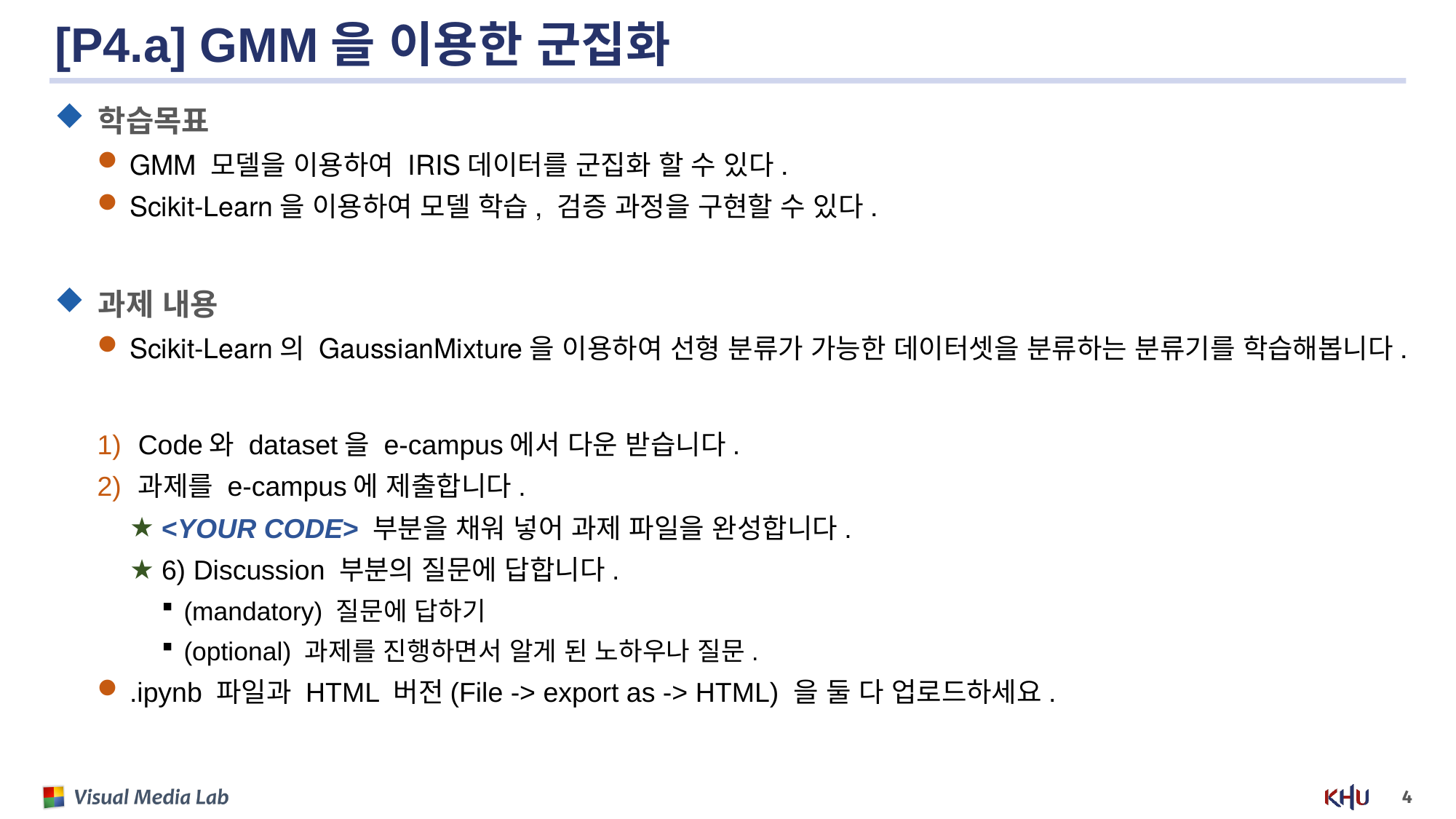

# [P4.a] GMM을 이용한 군집화
학습목표
GMM 모델을 이용하여 IRIS데이터를 군집화 할 수 있다.
Scikit-Learn을 이용하여 모델 학습, 검증 과정을 구현할 수 있다.

과제 내용
Scikit-Learn의 GaussianMixture을 이용하여 선형 분류가 가능한 데이터셋을 분류하는 분류기를 학습해봅니다.

Code와 dataset을 e-campus에서 다운 받습니다.
과제를 e-campus에 제출합니다.
<YOUR CODE> 부분을 채워 넣어 과제 파일을 완성합니다.
6) Discussion 부분의 질문에 답합니다.
(mandatory) 질문에 답하기
(optional) 과제를 진행하면서 알게 된 노하우나 질문.
.ipynb 파일과 HTML 버전(File -> export as -> HTML) 을 둘 다 업로드하세요.